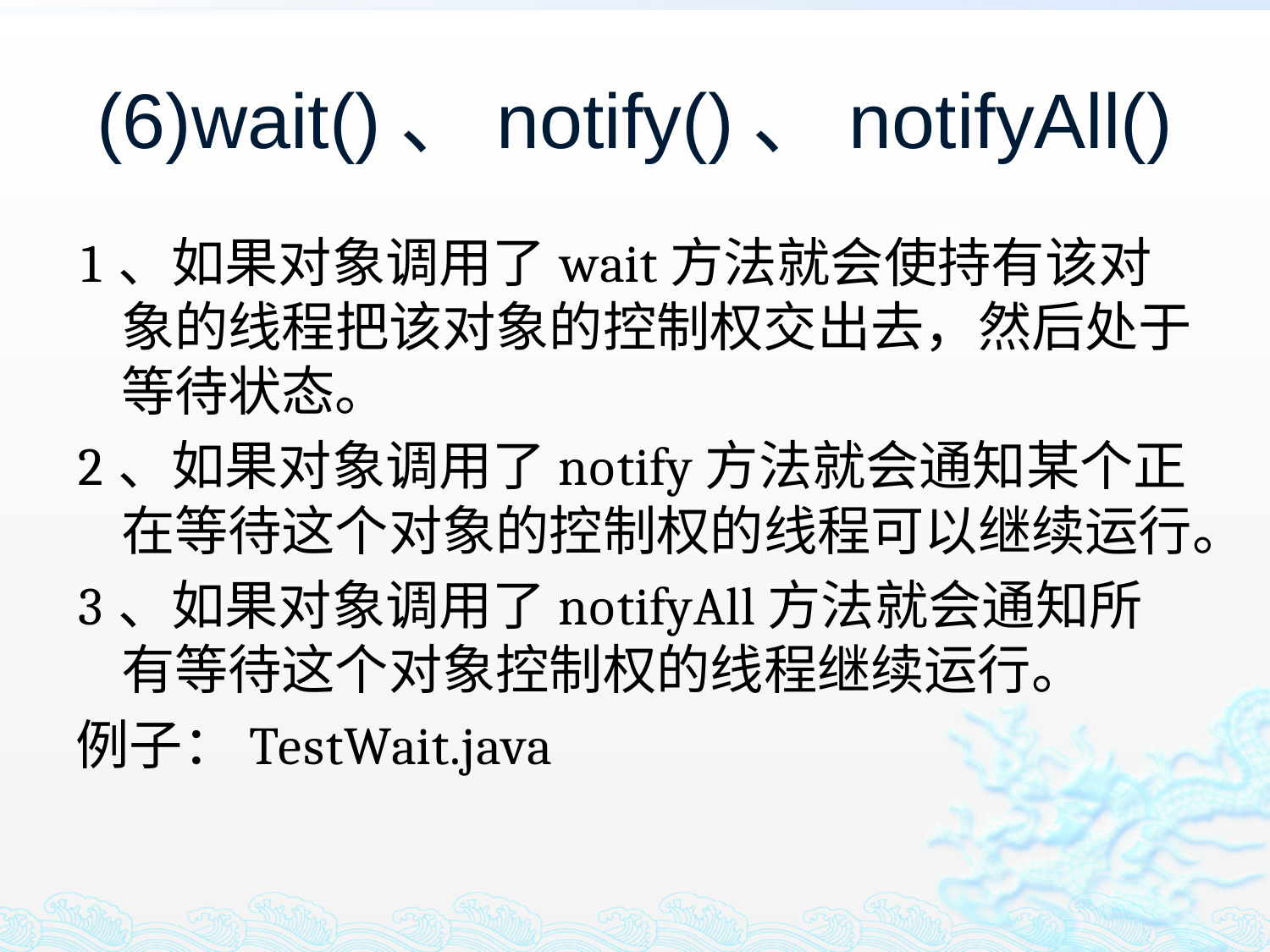

# (6)wait()、notify()、notifyAll()
1、如果对象调用了wait方法就会使持有该对象的线程把该对象的控制权交出去，然后处于等待状态。
2、如果对象调用了notify方法就会通知某个正在等待这个对象的控制权的线程可以继续运行。
3、如果对象调用了notifyAll方法就会通知所有等待这个对象控制权的线程继续运行。
例子：TestWait.java